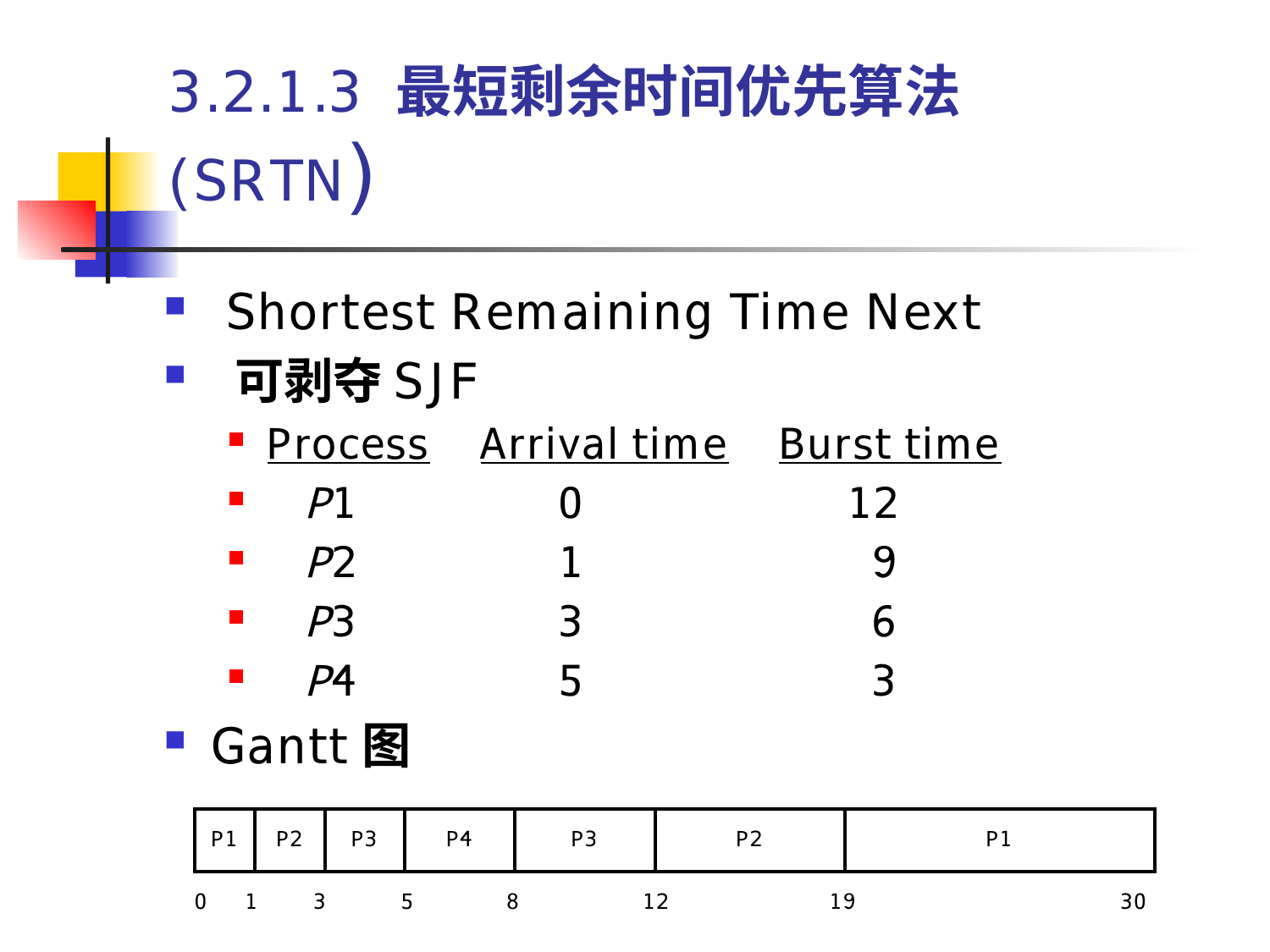

# 3.2.1.3 最短剩余时间优先算法(SRTN)
 Shortest Remaining Time Next
 可剥夺SJF
Process    Arrival time    Burst time
   P1                0                     12
   P2                1                       9
   P3                3                       6
   P4                5                       3
Gantt图
| P1 | P2 | P3 | P4 | P3 | P2 | P1 |
| --- | --- | --- | --- | --- | --- | --- |
| 0 1 3 5 8 12 19 30 |  |  |  |  |  |  |